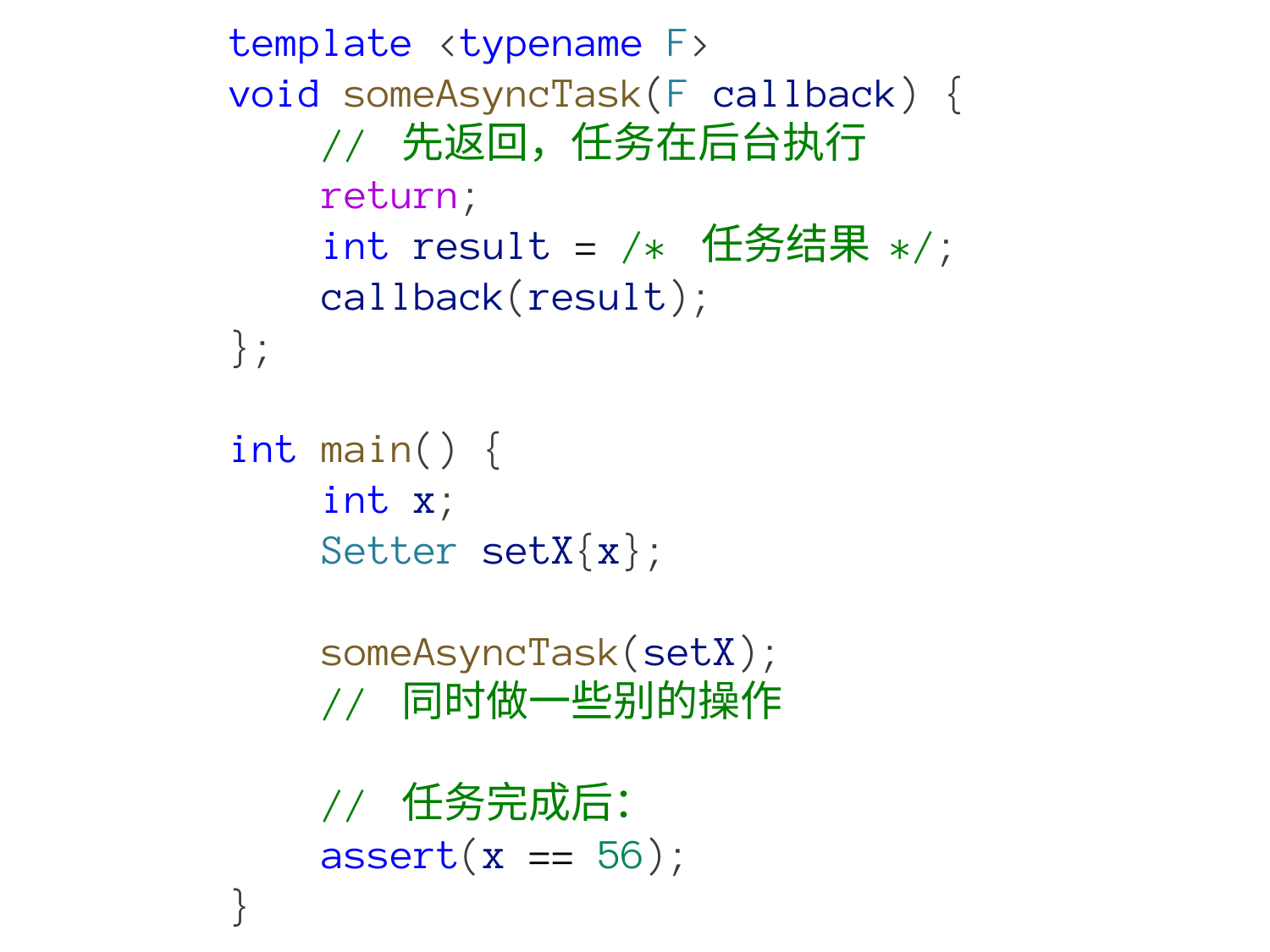

template <typename F>
void someAsyncTask(F callback) {
    // 先返回，任务在后台执行
    return;
    int result = /* 任务结果 */;
    callback(result);
};
int main() {
    int x;
    Setter setX{x};
    someAsyncTask(setX);
    // 同时做一些别的操作
    // 任务完成后：
    assert(x == 56);
}